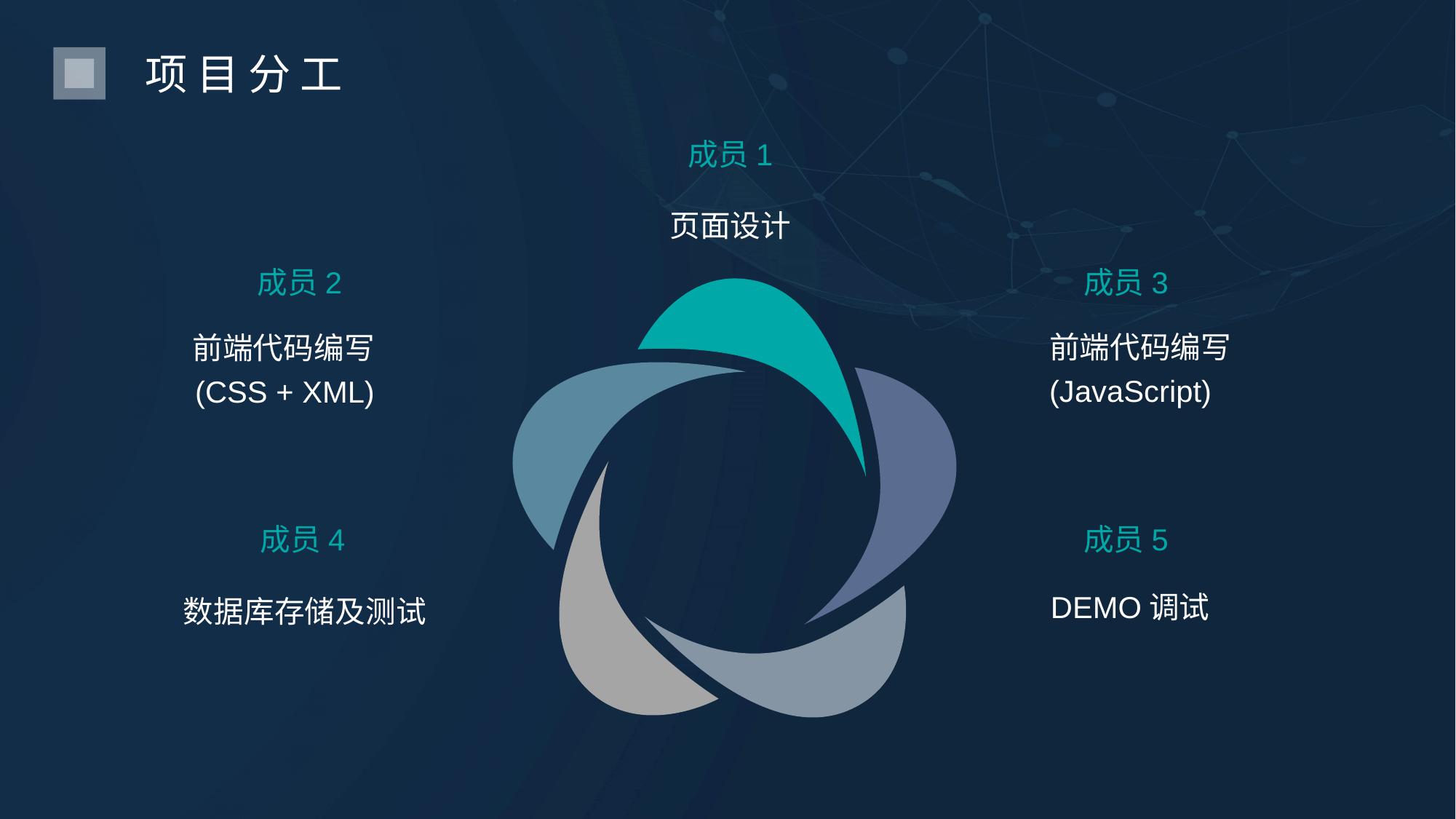

项目分工

成员1
页面设计
成员2
前端代码编写
(CSS + XML)

成员3
前端代码编写
(JavaScript)
成员4
数据库存储及测试
成员5
DEMO调试